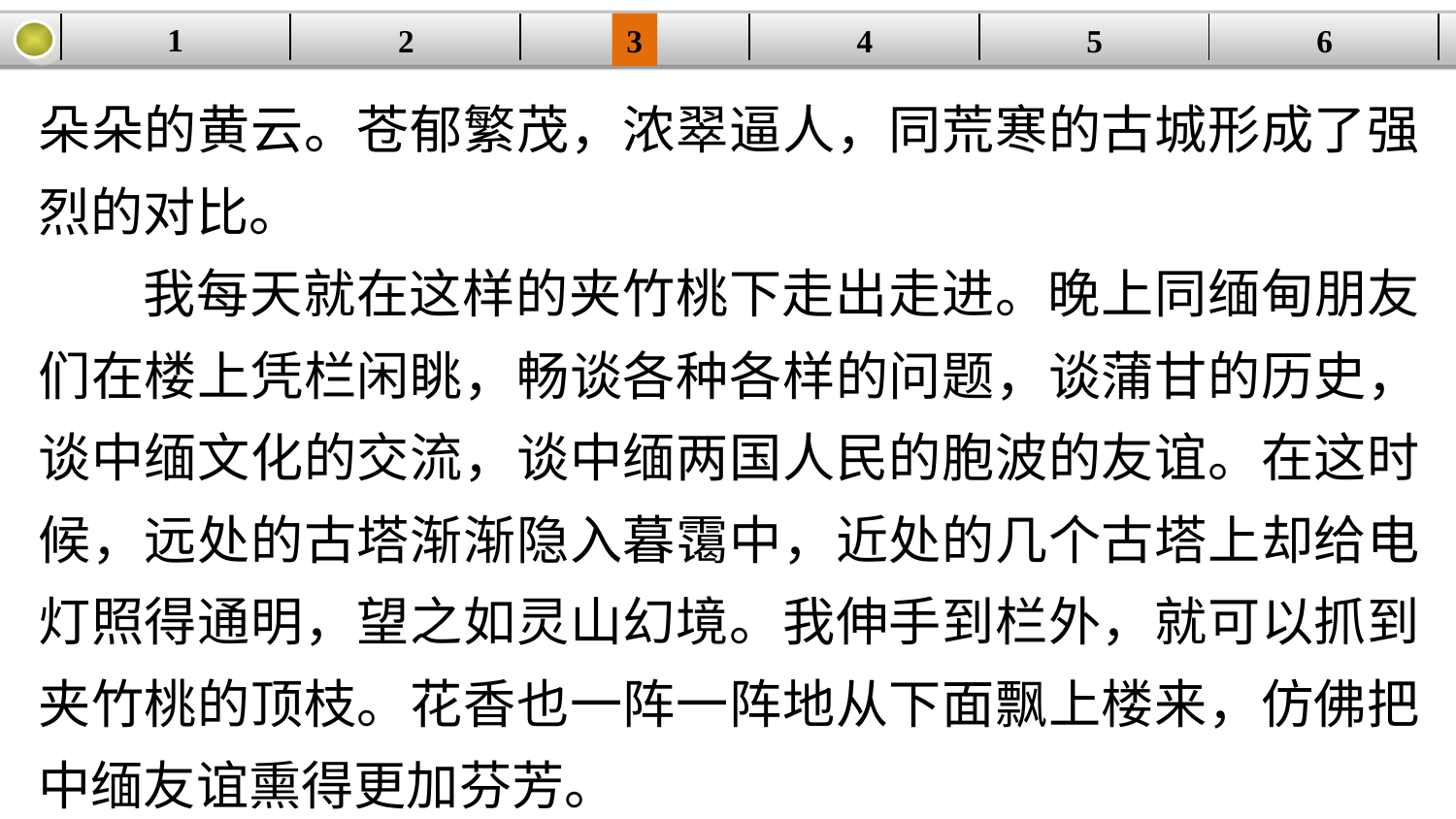

1
2
3
4
|  |  |  |  |  |  |
| --- | --- | --- | --- | --- | --- |
5
6

朵朵的黄云。苍郁繁茂，浓翠逼人，同荒寒的古城形成了强烈的对比。
我每天就在这样的夹竹桃下走出走进。晚上同缅甸朋友们在楼上凭栏闲眺，畅谈各种各样的问题，谈蒲甘的历史，谈中缅文化的交流，谈中缅两国人民的胞波的友谊。在这时候，远处的古塔渐渐隐入暮霭中，近处的几个古塔上却给电灯照得通明，望之如灵山幻境。我伸手到栏外，就可以抓到夹竹桃的顶枝。花香也一阵一阵地从下面飘上楼来，仿佛把中缅友谊熏得更加芬芳。